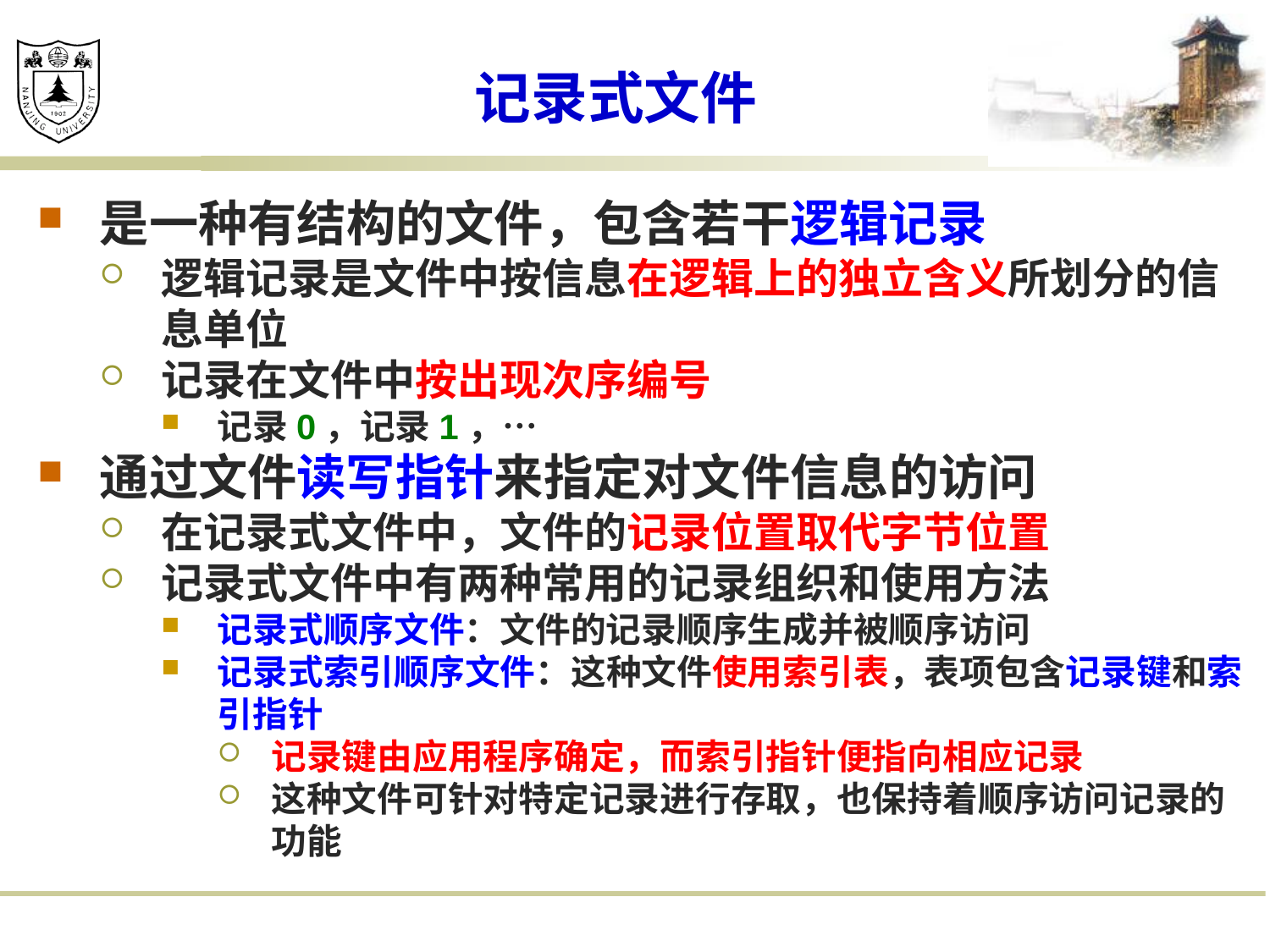

# 记录式文件
是一种有结构的文件，包含若干逻辑记录
逻辑记录是文件中按信息在逻辑上的独立含义所划分的信息单位
记录在文件中按出现次序编号
记录0，记录1，…
通过文件读写指针来指定对文件信息的访问
在记录式文件中，文件的记录位置取代字节位置
记录式文件中有两种常用的记录组织和使用方法
记录式顺序文件：文件的记录顺序生成并被顺序访问
记录式索引顺序文件：这种文件使用索引表，表项包含记录键和索引指针
记录键由应用程序确定，而索引指针便指向相应记录
这种文件可针对特定记录进行存取，也保持着顺序访问记录的功能

33